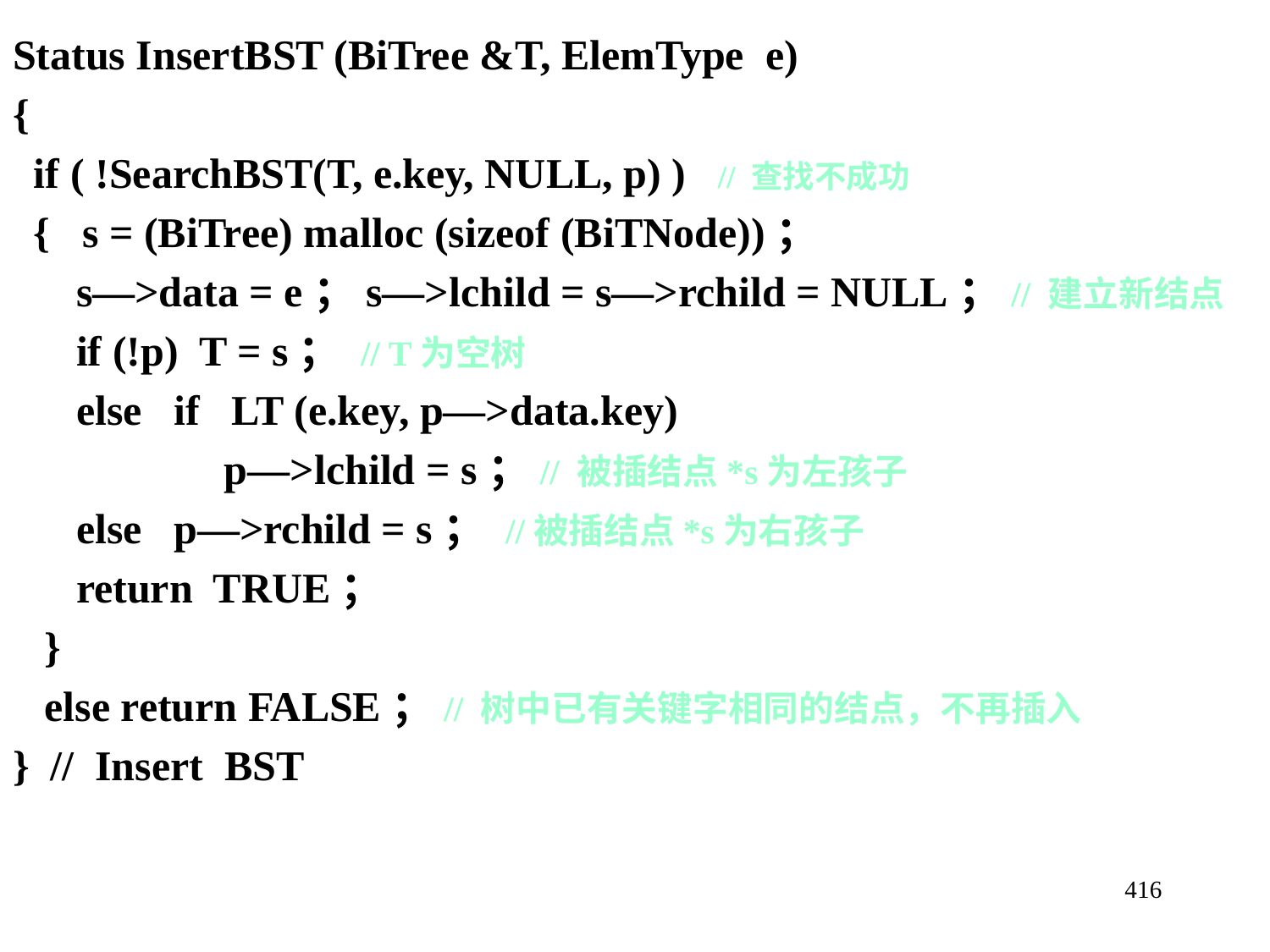

Status InsertBST (BiTree &T, ElemType  e)
{
  if ( !SearchBST(T, e.key, NULL, p) )   // 查找不成功
  {   s = (BiTree) malloc (sizeof (BiTNode))；
      s—>data = e；s—>lchild = s—>rchild = NULL；// 建立新结点
      if (!p)  T = s； // T为空树
      else   if   LT (e.key, p—>data.key)
                    p—>lchild = s；// 被插结点*s为左孩子
      else   p—>rchild = s； //被插结点*s为右孩子
      return  TRUE；
   }
   else return FALSE；// 树中已有关键字相同的结点，不再插入
}  //  Insert  BST

416